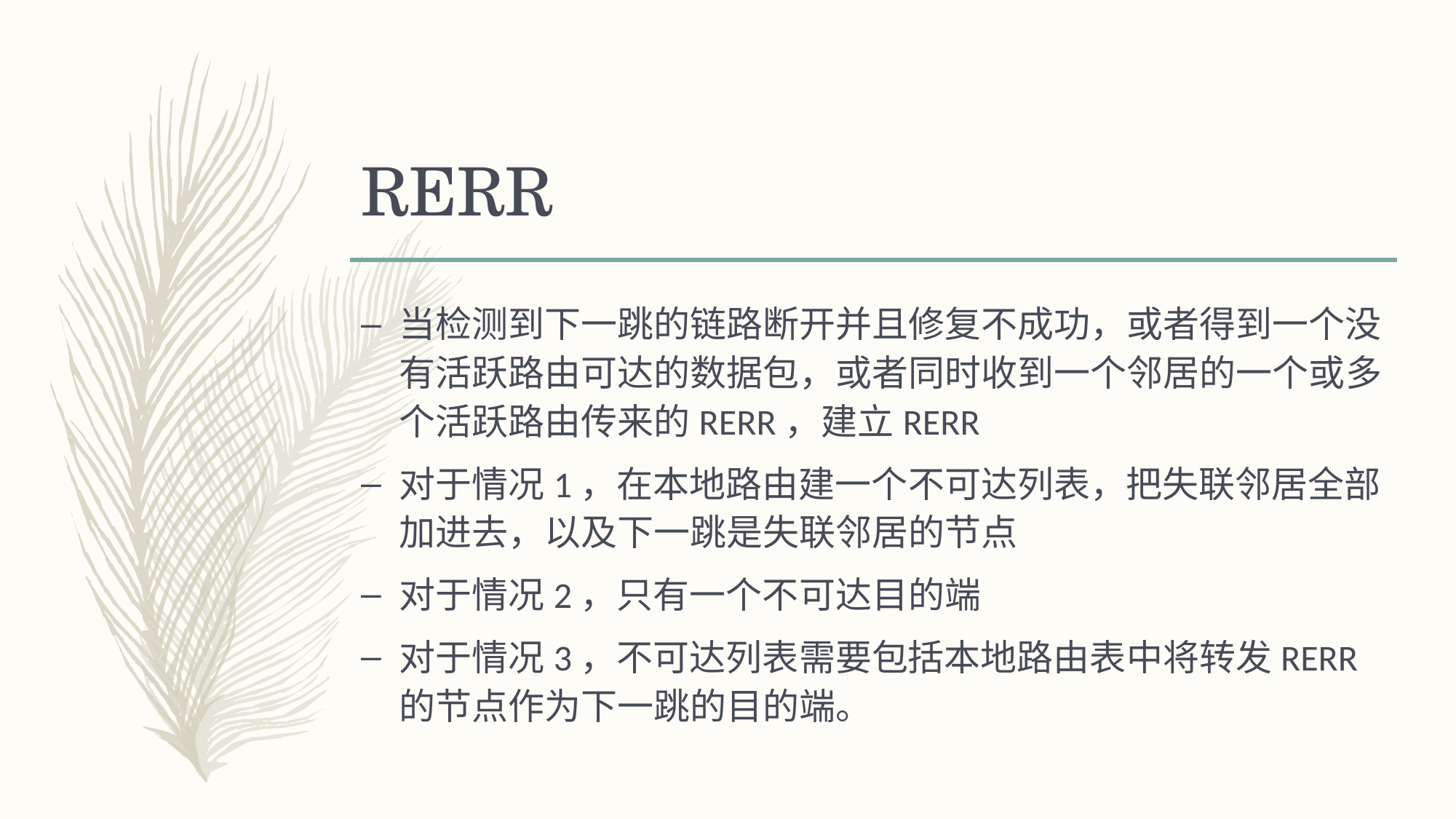

# RERR
当检测到下一跳的链路断开并且修复不成功，或者得到一个没有活跃路由可达的数据包，或者同时收到一个邻居的一个或多个活跃路由传来的RERR，建立RERR
对于情况1，在本地路由建一个不可达列表，把失联邻居全部加进去，以及下一跳是失联邻居的节点
对于情况2，只有一个不可达目的端
对于情况3，不可达列表需要包括本地路由表中将转发RERR的节点作为下一跳的目的端。